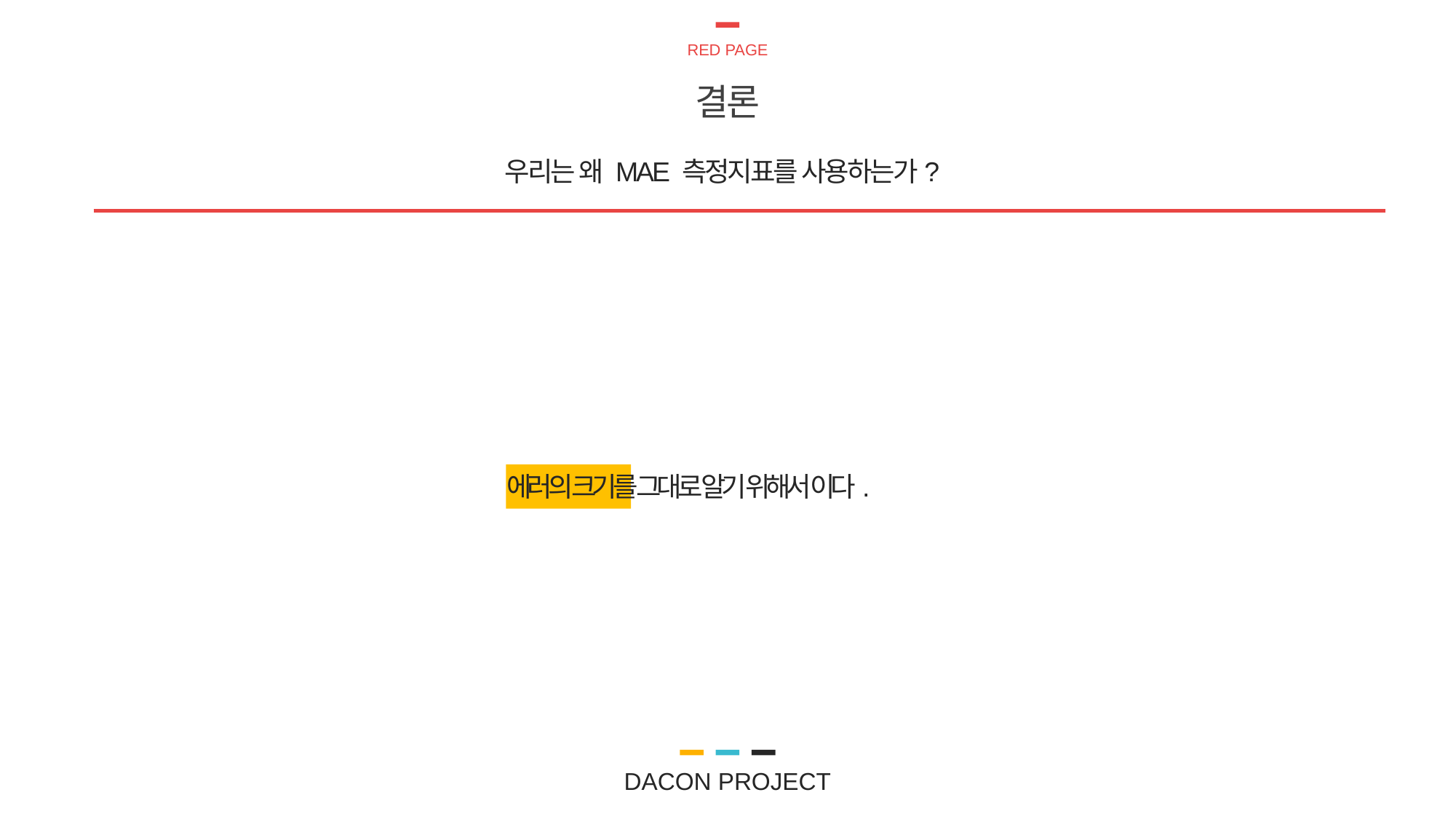

RED PAGE
결론
우리는 왜 MAE 측정지표를 사용하는가?
에러의 크기를 그대로 알기 위해서 이다.

DACON PROJECT